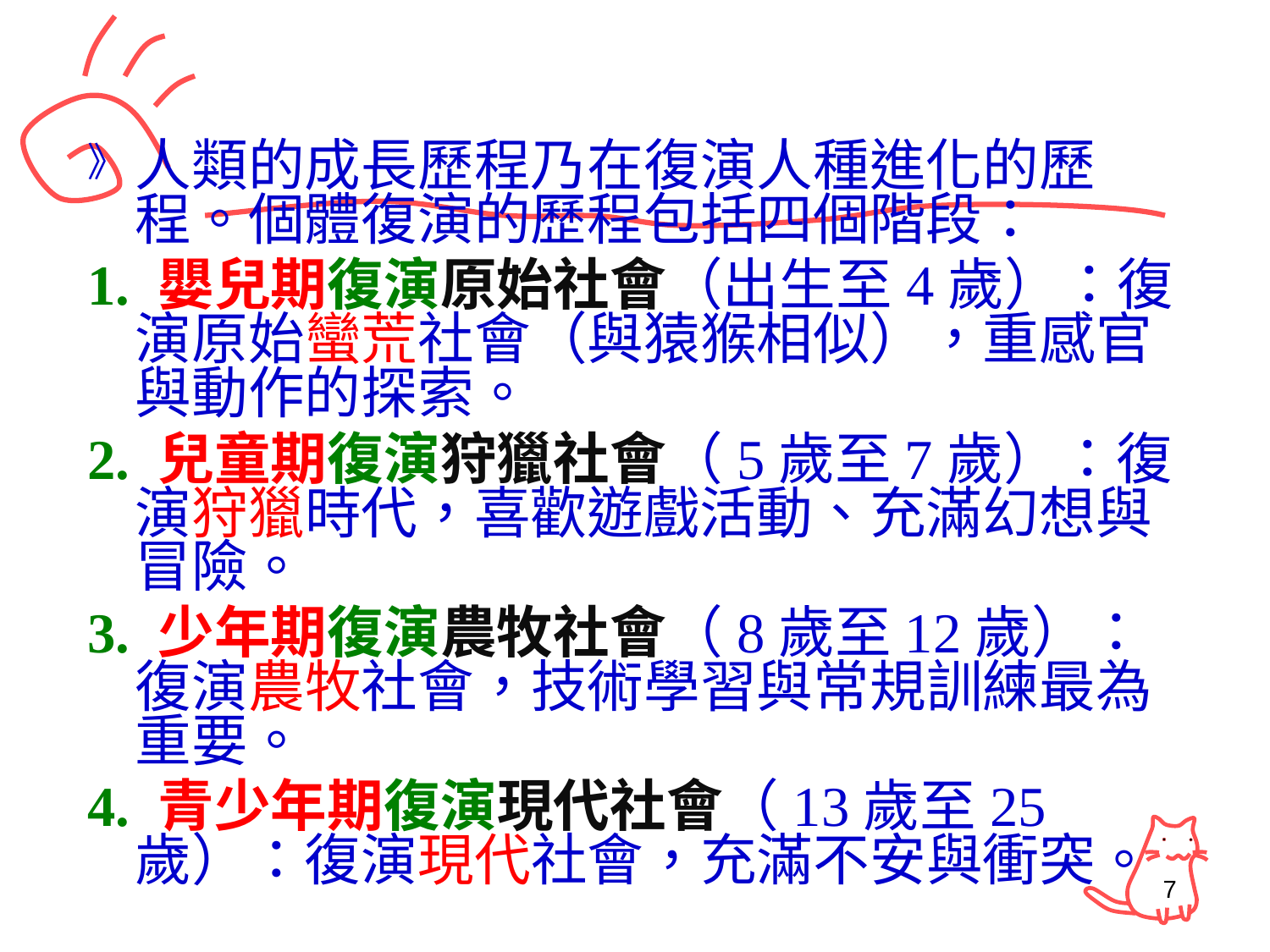

#
人類的成長歷程乃在復演人種進化的歷程。個體復演的歷程包括四個階段：
1. 嬰兒期復演原始社會（出生至4歲）：復演原始蠻荒社會（與猿猴相似），重感官與動作的探索。
2. 兒童期復演狩獵社會（5歲至7歲）：復演狩獵時代，喜歡遊戲活動、充滿幻想與冒險。
3. 少年期復演農牧社會（8歲至12歲）：復演農牧社會，技術學習與常規訓練最為重要。
4. 青少年期復演現代社會（13歲至25歲）：復演現代社會，充滿不安與衝突。

7